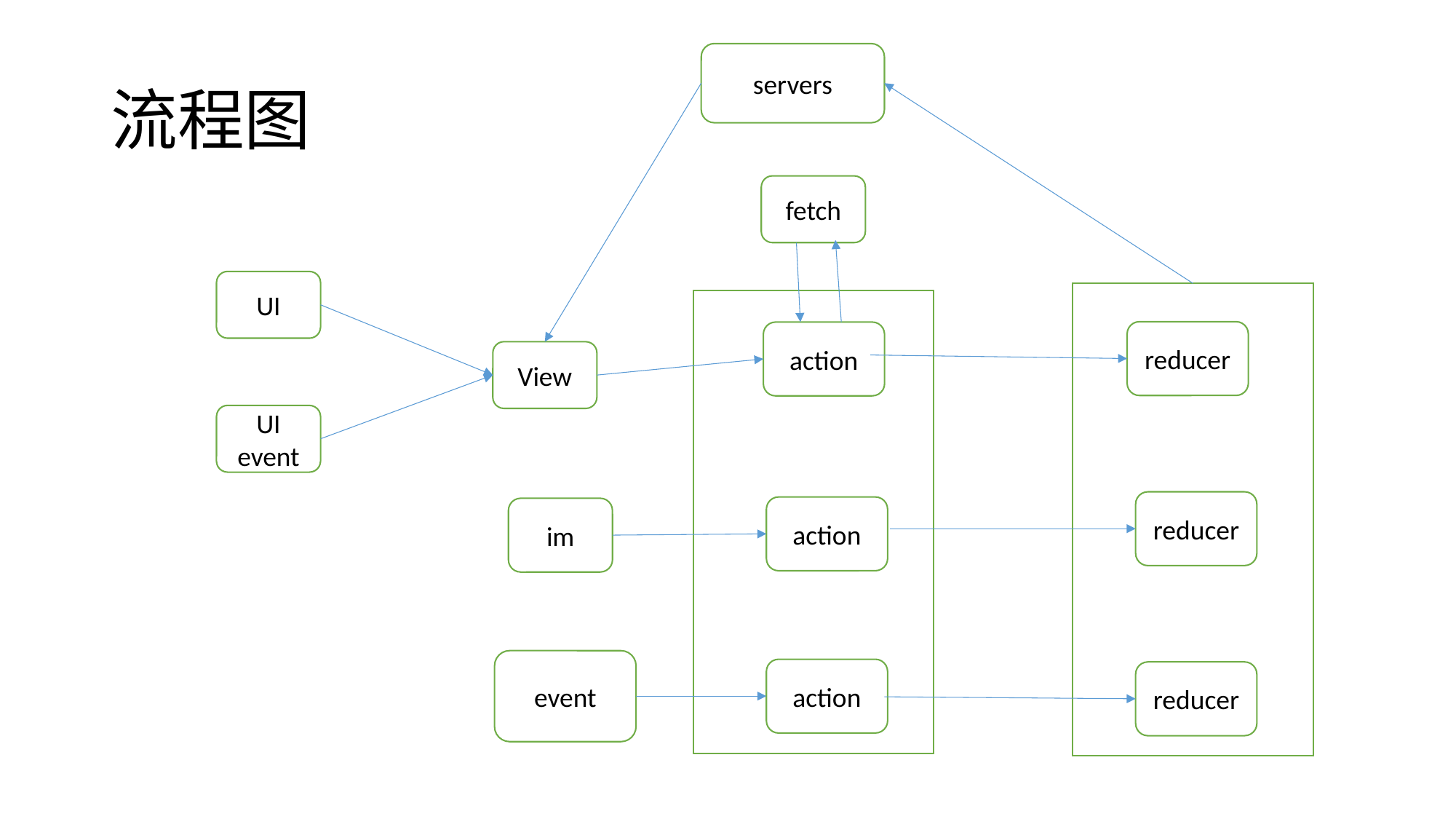

# 流程图
servers
fetch
UI

reducer
action
View
UI
event
reducer
action
im
event
action
reducer